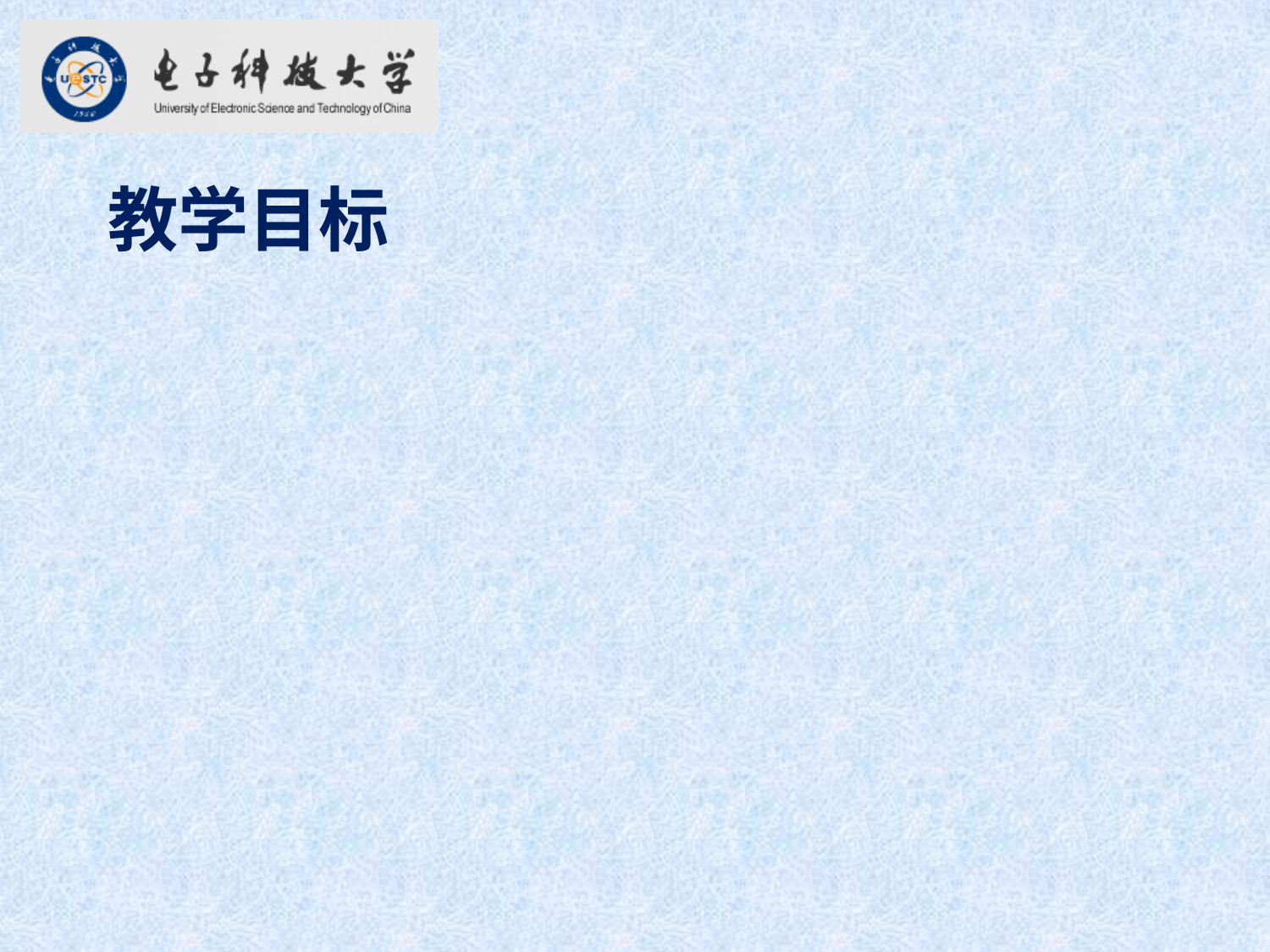

教学目标

认识常见的文本读写技术的特点

掌握读取文件、写入文件、连接数据库的方法等